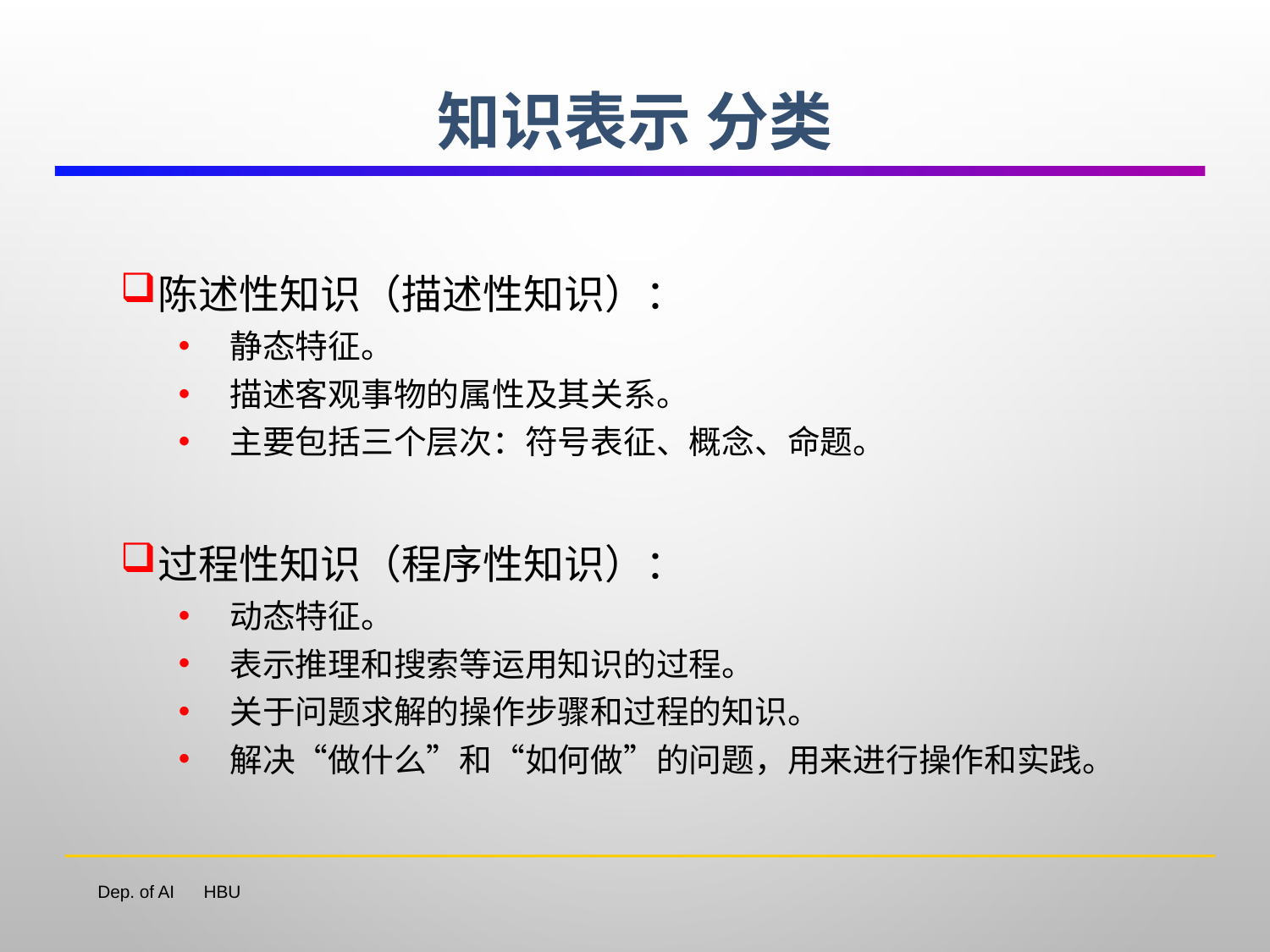

# 知识表示 分类
陈述性知识（描述性知识）：
静态特征。
描述客观事物的属性及其关系。
主要包括三个层次：符号表征、概念、命题。

过程性知识（程序性知识）：
动态特征。
表示推理和搜索等运用知识的过程。
关于问题求解的操作步骤和过程的知识。
解决“做什么”和“如何做”的问题，用来进行操作和实践。
8
Dep. of AI      HBU